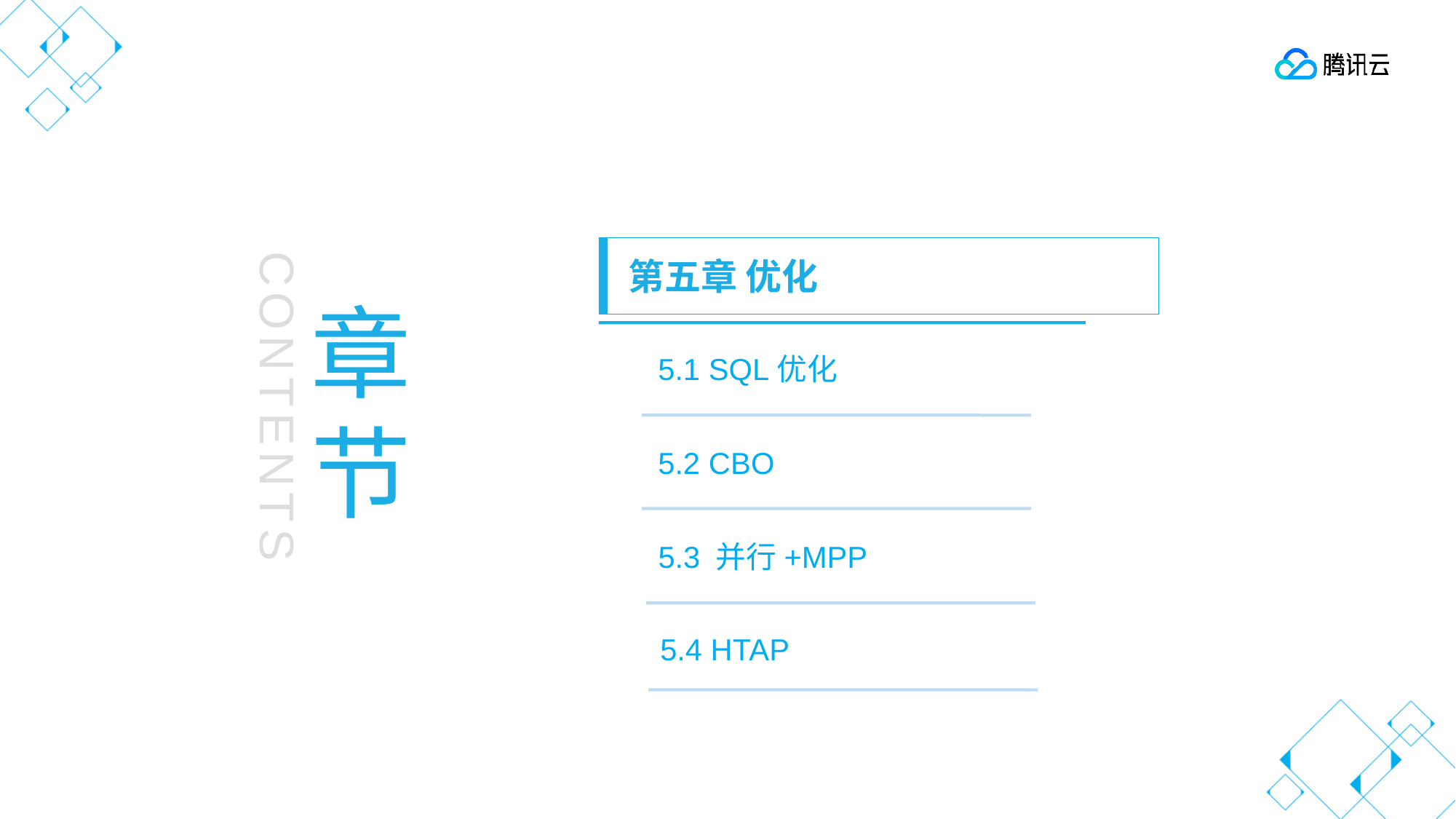

第五章 优化
章节

第一章 云计算发展历史
5.1 SQL优化
CONTENTS

5.2 CBO

5.3 并行+MPP

5.4 HTAP